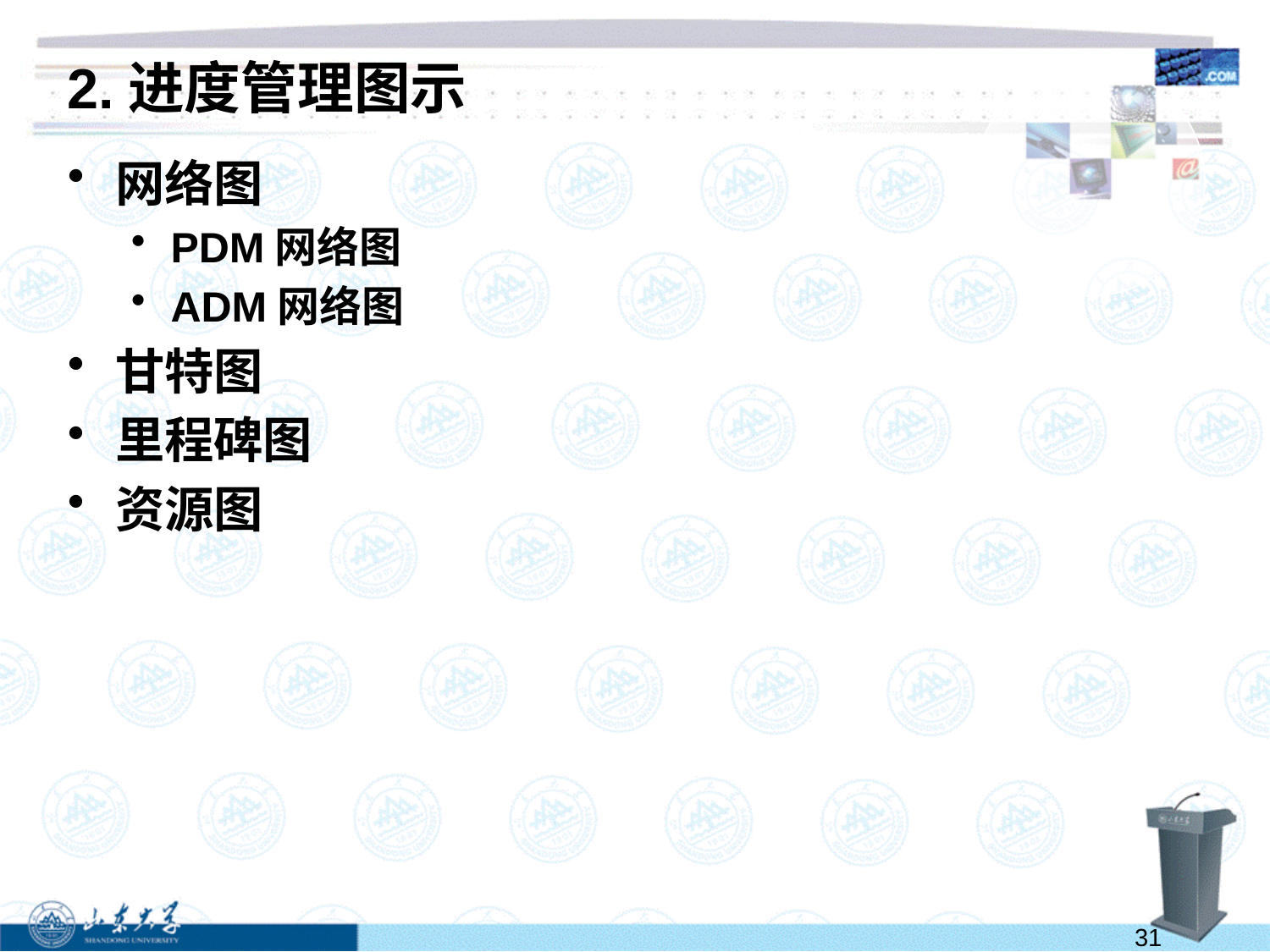

# 2.进度管理图示
网络图
PDM网络图
ADM网络图
甘特图
里程碑图
资源图

31